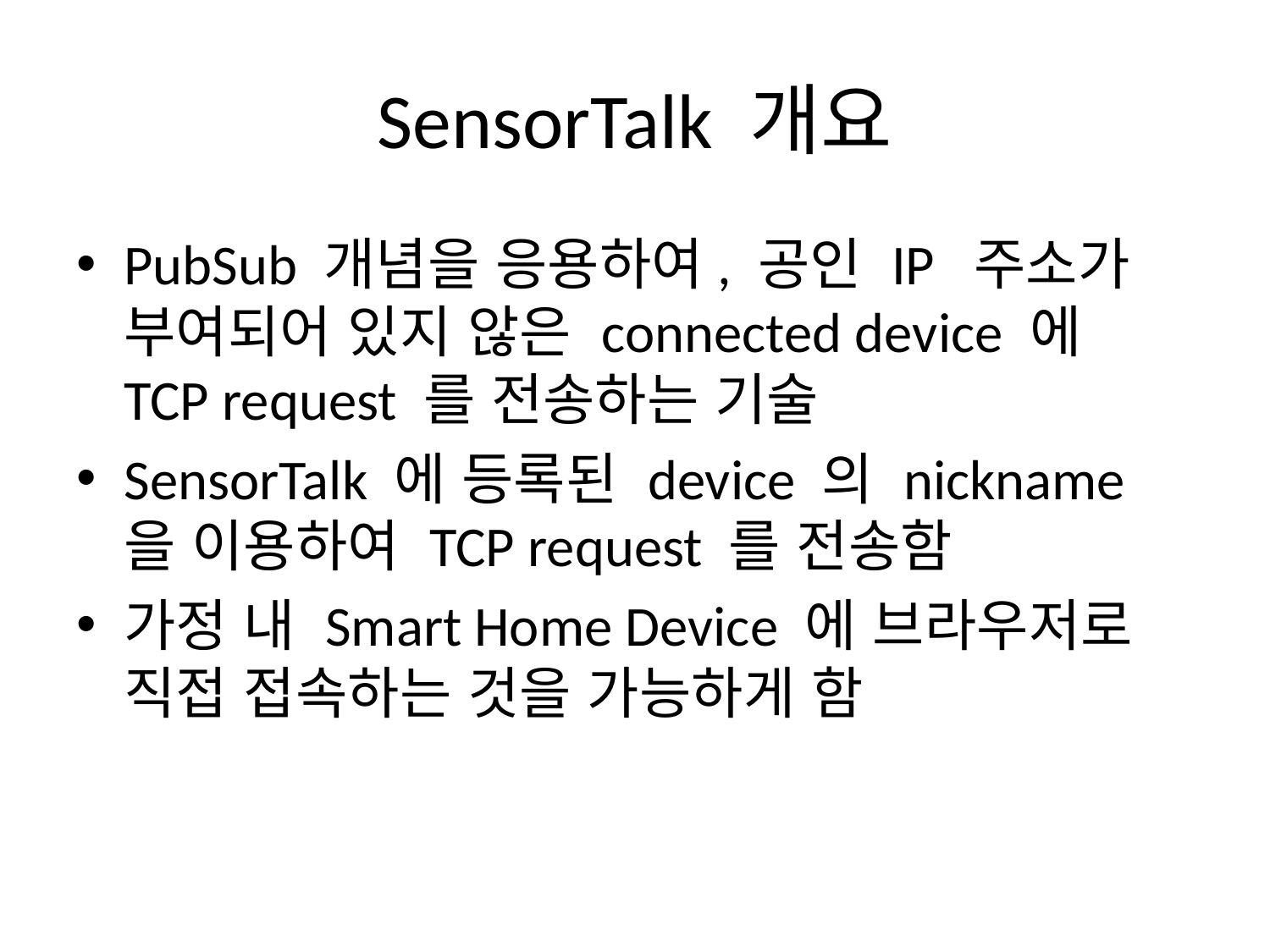

# SensorTalk 개요
PubSub 개념을 응용하여, 공인 IP  주소가 부여되어 있지 않은 connected device 에 TCP request 를 전송하는 기술
SensorTalk 에 등록된 device 의 nickname 을 이용하여 TCP request 를 전송함
가정 내 Smart Home Device 에 브라우저로 직접 접속하는 것을 가능하게 함